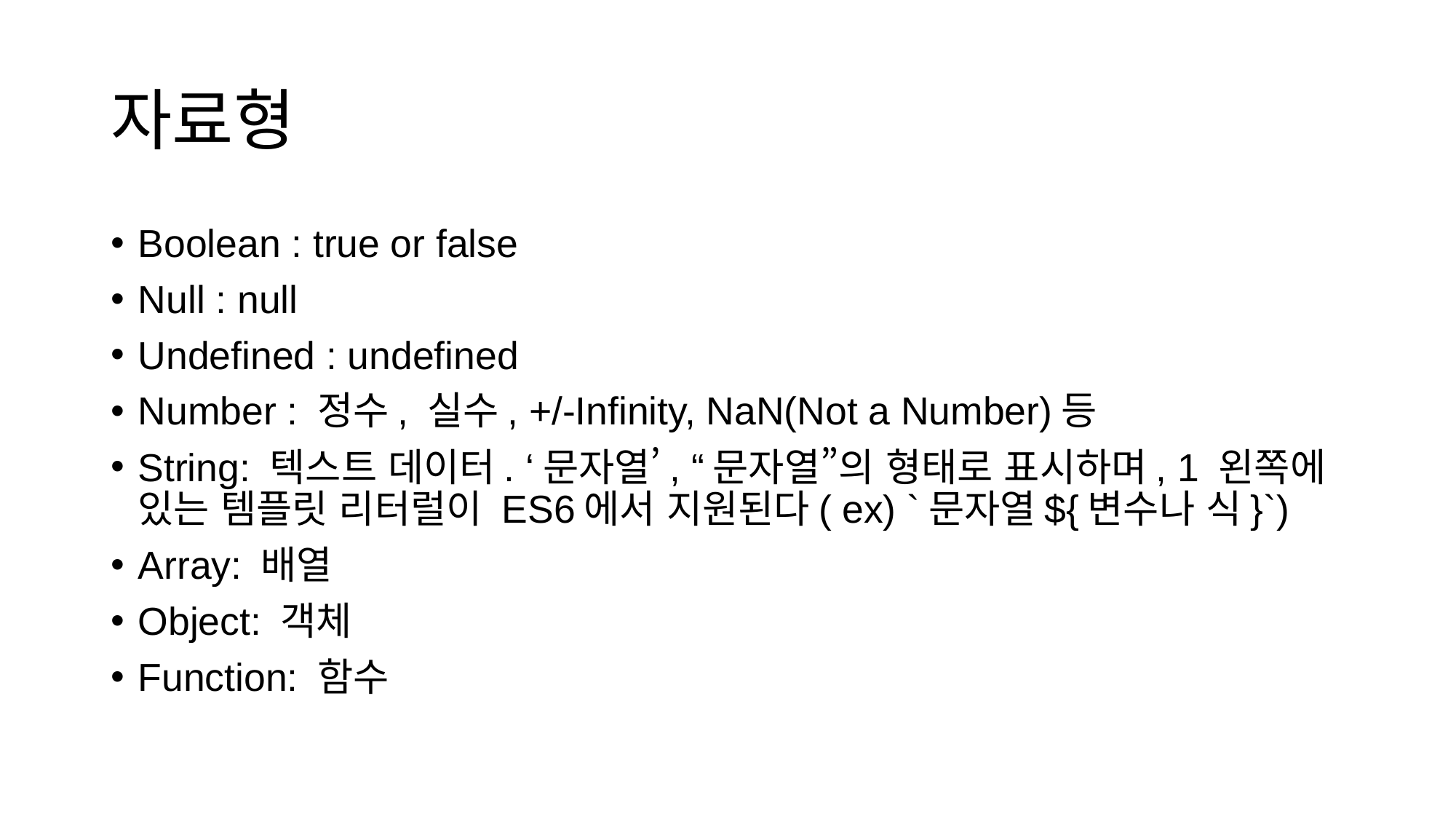

# 자료형
Boolean : true or false
Null : null
Undefined : undefined
Number : 정수, 실수, +/-Infinity, NaN(Not a Number)등
String: 텍스트 데이터. ‘문자열’, “문자열”의 형태로 표시하며, 1 왼쪽에 있는 템플릿 리터럴이 ES6에서 지원된다( ex) `문자열${변수나 식}`)
Array: 배열
Object: 객체
Function: 함수